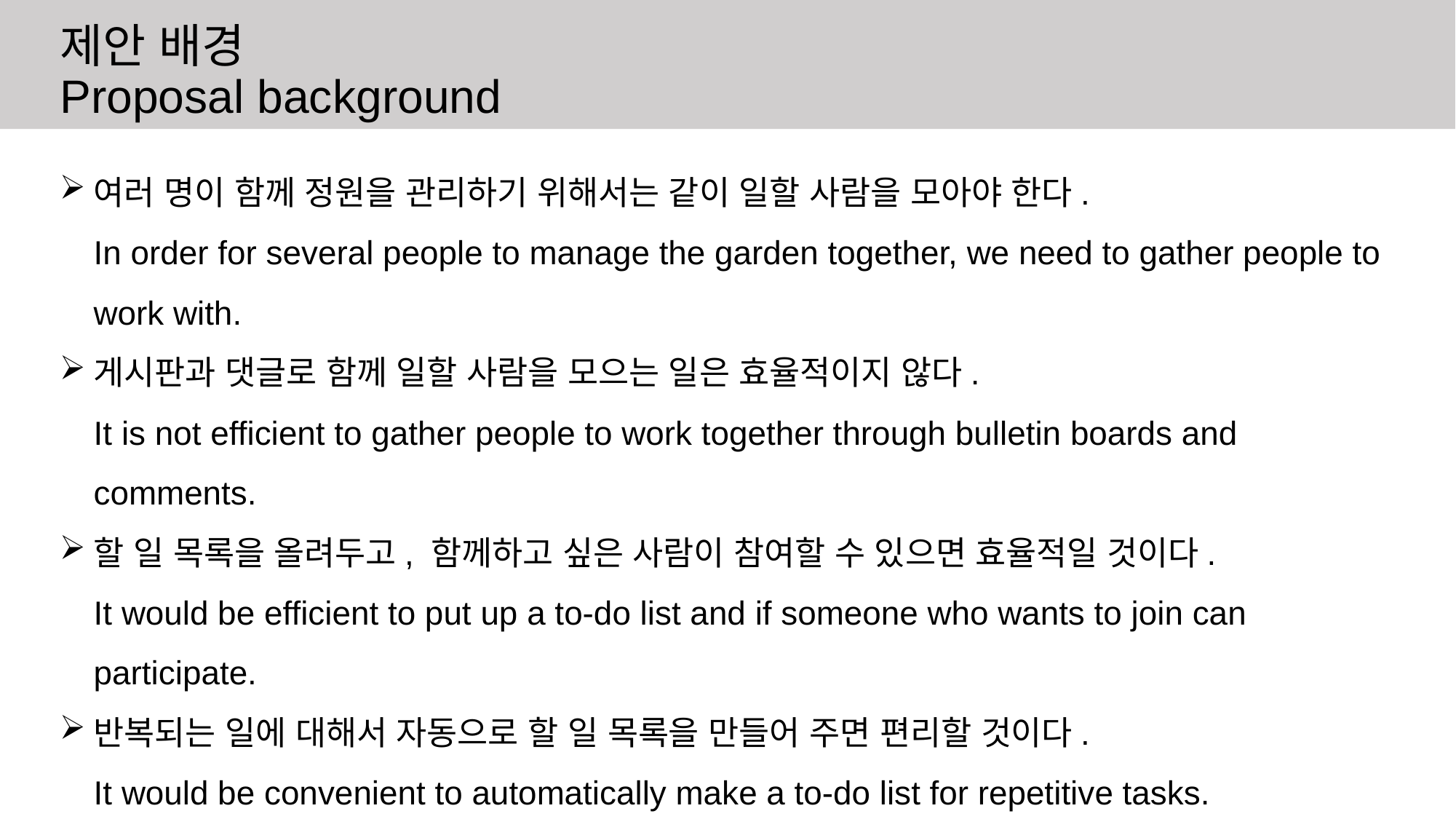

제안 배경
Proposal background
여러 명이 함께 정원을 관리하기 위해서는 같이 일할 사람을 모아야 한다.
In order for several people to manage the garden together, we need to gather people to work with.
게시판과 댓글로 함께 일할 사람을 모으는 일은 효율적이지 않다.
It is not efficient to gather people to work together through bulletin boards and comments.
할 일 목록을 올려두고, 함께하고 싶은 사람이 참여할 수 있으면 효율적일 것이다.
It would be efficient to put up a to-do list and if someone who wants to join can participate.
반복되는 일에 대해서 자동으로 할 일 목록을 만들어 주면 편리할 것이다.
It would be convenient to automatically make a to-do list for repetitive tasks.